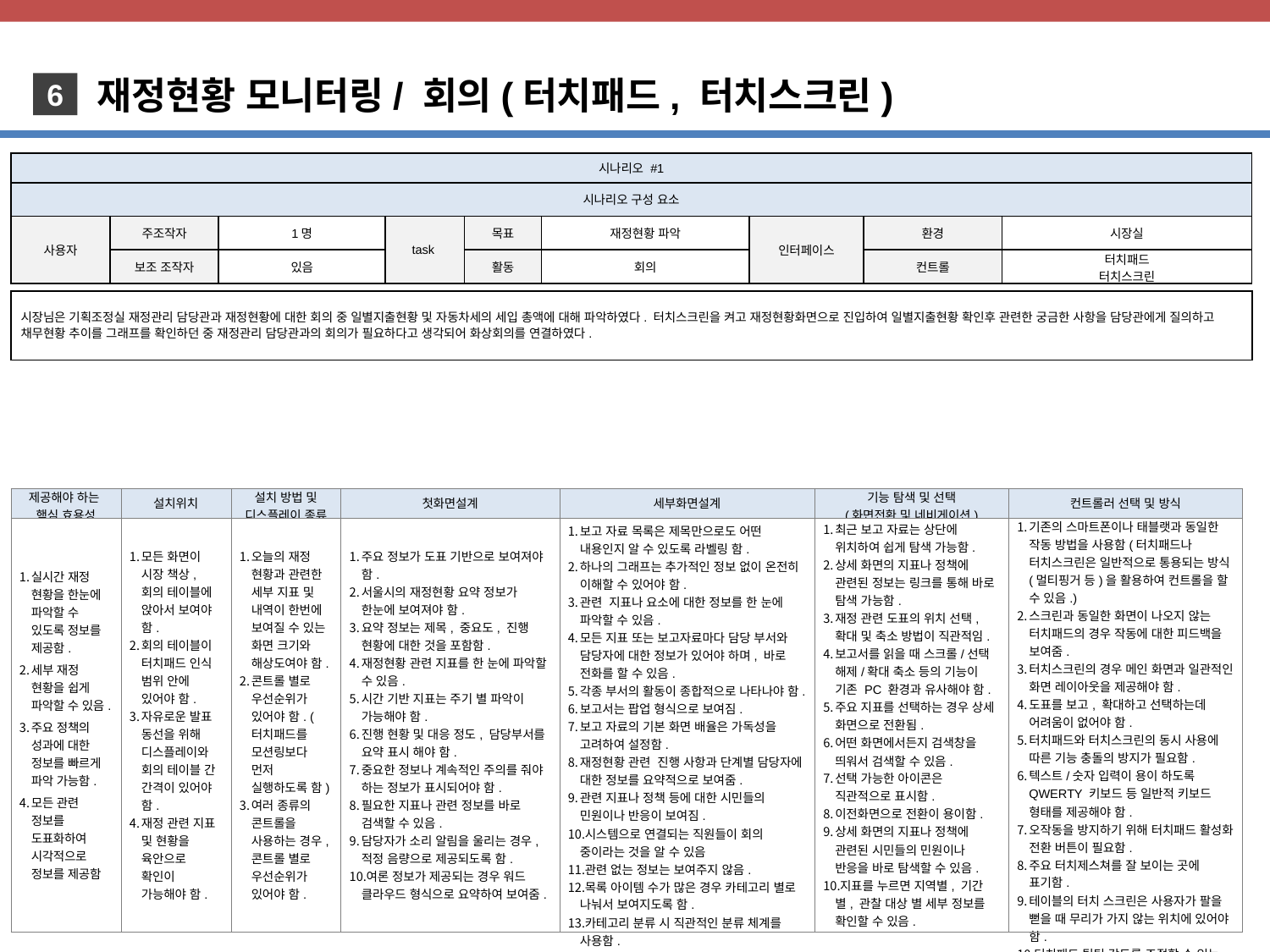

재정현황 모니터링/ 회의(터치패드, 터치스크린)
6
| 시나리오 #1 |  |  |  |  |  |  |  |  |
| --- | --- | --- | --- | --- | --- | --- | --- | --- |
| 시나리오 구성 요소 |  |  |  |  |  |  |  |  |
| 사용자 | 주조작자 | 1명 | task | 목표 | 재정현황 파악 | 인터페이스 | 환경 | 시장실 |
|  | 보조 조작자 | 있음 |  | 활동 | 회의 |  | 컨트롤 | 터치패드 터치스크린 |
| 시장님은 기획조정실 재정관리 담당관과 재정현황에 대한 회의 중 일별지출현황 및 자동차세의 세입 총액에 대해 파악하였다. 터치스크린을 켜고 재정현황화면으로 진입하여 일별지출현황 확인후 관련한 궁금한 사항을 담당관에게 질의하고 채무현황 추이를 그래프를 확인하던 중 재정관리 담당관과의 회의가 필요하다고 생각되어 화상회의를 연결하였다. |
| --- |
| 제공해야 하는 핵심 효용성 | 설치위치 | 설치 방법 및 디스플레이 종류 | 첫화면설계 | 세부화면설계 | 기능 탐색 및 선택 (화면전환 및 네비게이션) | 컨트롤러 선택 및 방식 |
| --- | --- | --- | --- | --- | --- | --- |
| 실시간 재정 현황을 한눈에 파악할 수 있도록 정보를 제공함. 세부 재정 현황을 쉽게 파악할 수 있음. 주요 정책의 성과에 대한 정보를 빠르게 파악 가능함. 모든 관련 정보를 도표화하여 시각적으로 정보를 제공함 | 모든 화면이 시장 책상, 회의 테이블에 앉아서 보여야 함. 회의 테이블이 터치패드 인식 범위 안에 있어야 함. 자유로운 발표 동선을 위해 디스플레이와 회의 테이블 간 간격이 있어야 함. 재정 관련 지표 및 현황을 육안으로 확인이 가능해야 함. | 오늘의 재정 현황과 관련한 세부 지표 및 내역이 한번에 보여질 수 있는 화면 크기와 해상도여야 함. 콘트롤 별로 우선순위가 있어야 함. (터치패드를 모션링보다 먼저 실행하도록 함) 여러 종류의 콘트롤을 사용하는 경우, 콘트롤 별로 우선순위가 있어야 함. | 주요 정보가 도표 기반으로 보여져야 함. 서울시의 재정현황 요약 정보가 한눈에 보여져야 함. 요약 정보는 제목, 중요도, 진행 현황에 대한 것을 포함함. 재정현황 관련 지표를 한 눈에 파악할 수 있음. 시간 기반 지표는 주기 별 파악이 가능해야 함. 진행 현황 및 대응 정도, 담당부서를 요약 표시 해야 함. 중요한 정보나 계속적인 주의를 줘야 하는 정보가 표시되어야 함. 필요한 지표나 관련 정보를 바로 검색할 수 있음. 담당자가 소리 알림을 울리는 경우, 적정 음량으로 제공되도록 함. 여론 정보가 제공되는 경우 워드 클라우드 형식으로 요약하여 보여줌. | 보고 자료 목록은 제목만으로도 어떤 내용인지 알 수 있도록 라벨링 함. 하나의 그래프는 추가적인 정보 없이 온전히 이해할 수 있어야 함. 관련 지표나 요소에 대한 정보를 한 눈에 파악할 수 있음. 모든 지표 또는 보고자료마다 담당 부서와 담당자에 대한 정보가 있어야 하며, 바로 전화를 할 수 있음. 각종 부서의 활동이 종합적으로 나타나야 함. 보고서는 팝업 형식으로 보여짐. 보고 자료의 기본 화면 배율은 가독성을 고려하여 설정함. 재정현황 관련 진행 사항과 단계별 담당자에 대한 정보를 요약적으로 보여줌. 관련 지표나 정책 등에 대한 시민들의 민원이나 반응이 보여짐. 시스템으로 연결되는 직원들이 회의 중이라는 것을 알 수 있음 관련 없는 정보는 보여주지 않음. 목록 아이템 수가 많은 경우 카테고리 별로 나눠서 보여지도록 함. 카테고리 분류 시 직관적인 분류 체계를 사용함. | 최근 보고 자료는 상단에 위치하여 쉽게 탐색 가능함. 상세 화면의 지표나 정책에 관련된 정보는 링크를 통해 바로 탐색 가능함. 재정 관련 도표의 위치 선택, 확대 및 축소 방법이 직관적임. 보고서를 읽을 때 스크롤/선택 해제/확대 축소 등의 기능이 기존 PC 환경과 유사해야 함. 주요 지표를 선택하는 경우 상세 화면으로 전환됨. 어떤 화면에서든지 검색창을 띄워서 검색할 수 있음. 선택 가능한 아이콘은 직관적으로 표시함. 이전화면으로 전환이 용이함. 상세 화면의 지표나 정책에 관련된 시민들의 민원이나 반응을 바로 탐색할 수 있음. 지표를 누르면 지역별, 기간별, 관찰 대상 별 세부 정보를 확인할 수 있음. | 기존의 스마트폰이나 태블랫과 동일한 작동 방법을 사용함(터치패드나 터치스크린은 일반적으로 통용되는 방식(멀티핑거 등)을 활용하여 컨트롤을 할 수 있음.) 스크린과 동일한 화면이 나오지 않는 터치패드의 경우 작동에 대한 피드백을 보여줌. 터치스크린의 경우 메인 화면과 일관적인 화면 레이아웃을 제공해야 함. 도표를 보고, 확대하고 선택하는데 어려움이 없어야 함. 터치패드와 터치스크린의 동시 사용에 따른 기능 충돌의 방지가 필요함. 텍스트/숫자 입력이 용이 하도록 QWERTY 키보드 등 일반적 키보드 형태를 제공해야 함. 오작동을 방지하기 위해 터치패드 활성화 전환 버튼이 필요함. 주요 터치제스쳐를 잘 보이는 곳에 표기함. 테이블의 터치 스크린은 사용자가 팔을 뻗을 때 무리가 가지 않는 위치에 있어야 함. 터치패드 틸팅 각도를 조절할 수 있는 것이 좋음. 터치스크린의 경우 메인 화면과 일관적인 화면 레이아웃을 제공해야 함. |